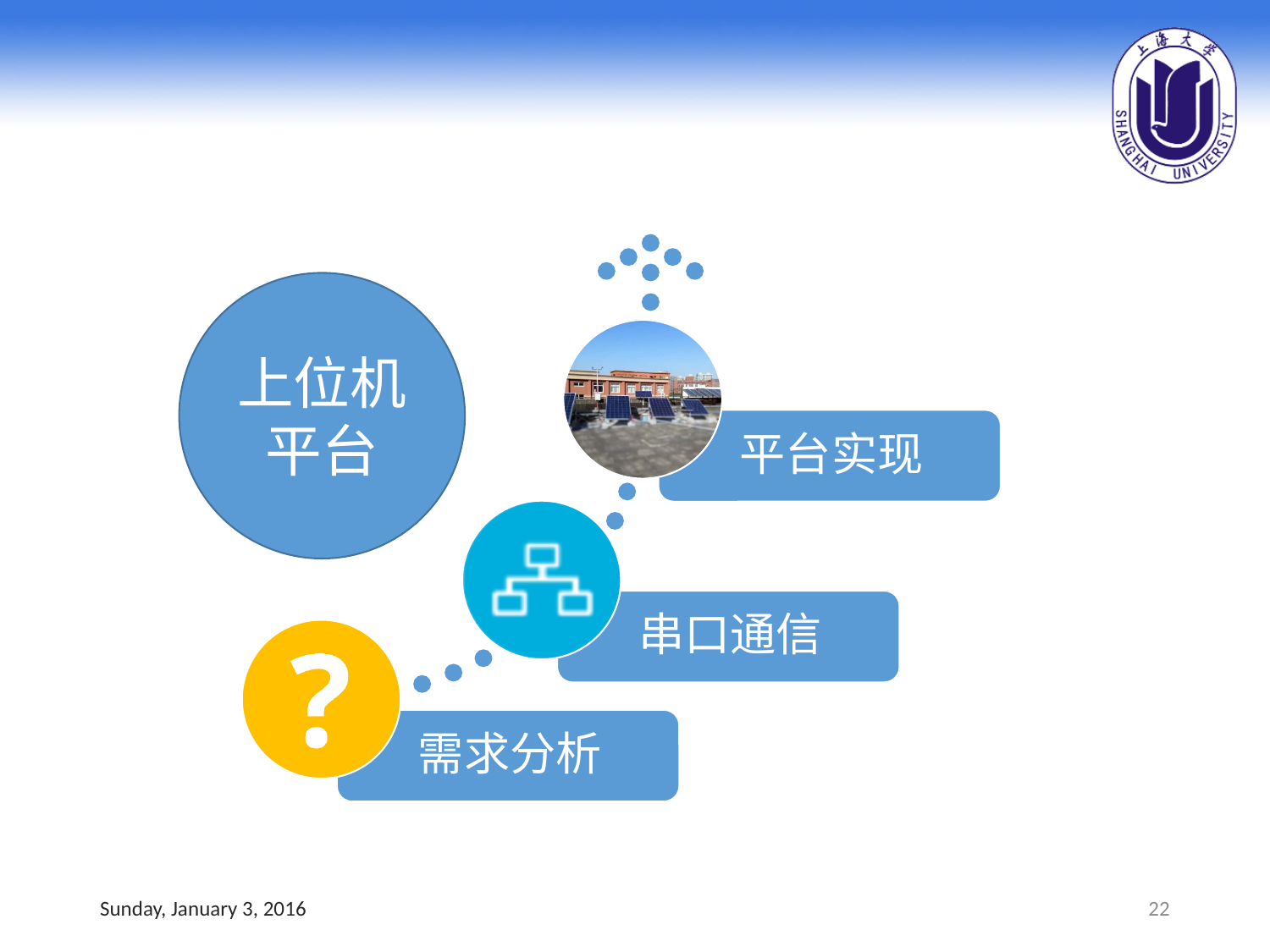

需求分析
串口通信
平台实现
上位机平台
Sunday, January 3, 2016
22